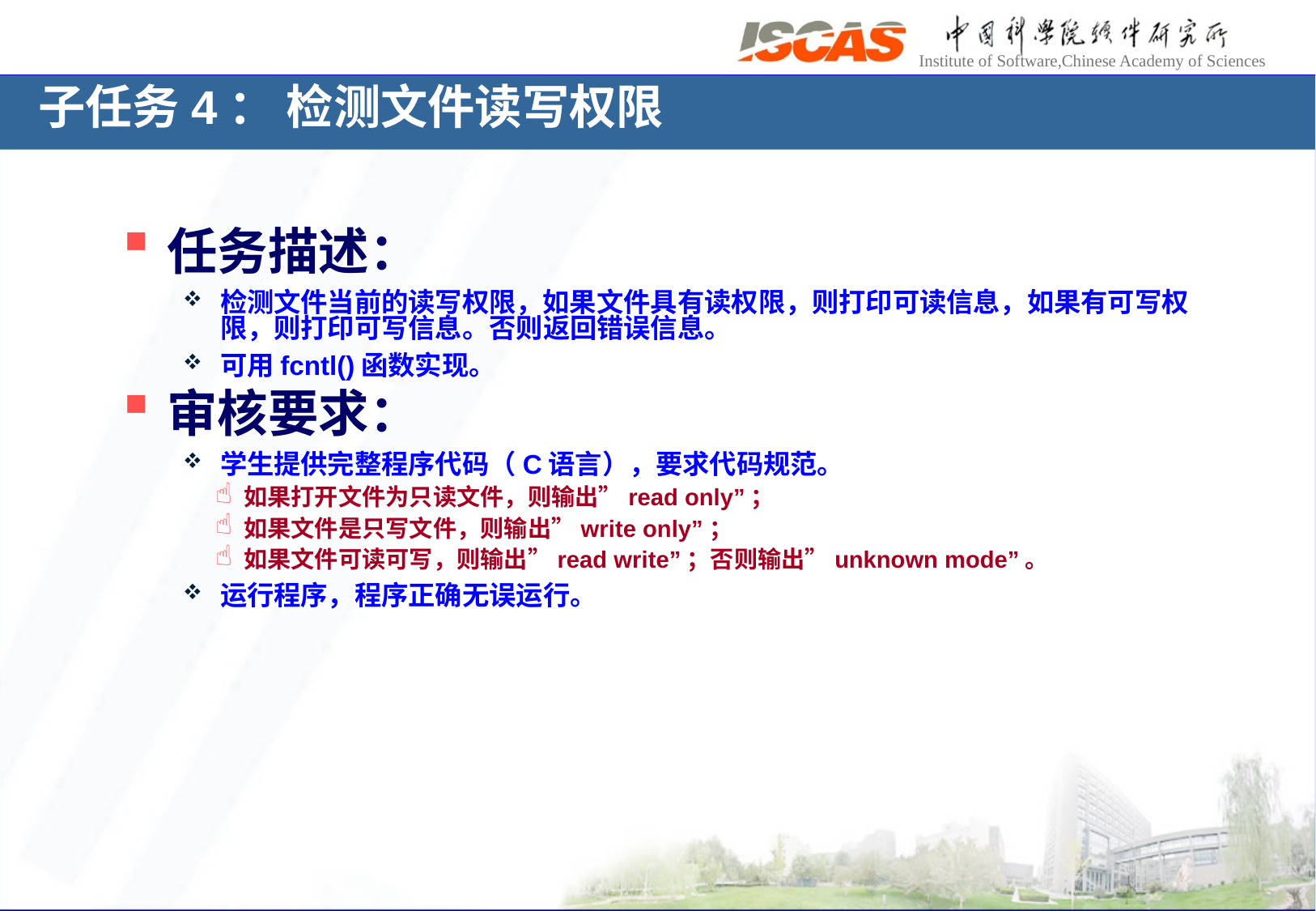

子任务4： 检测文件读写权限
任务描述：
检测文件当前的读写权限，如果文件具有读权限，则打印可读信息，如果有可写权限，则打印可写信息。否则返回错误信息。
可用fcntl()函数实现。
审核要求：
学生提供完整程序代码（C语言），要求代码规范。
如果打开文件为只读文件，则输出”read only”；
如果文件是只写文件，则输出”write only”；
如果文件可读可写，则输出”read write”；否则输出”unknown mode”。
运行程序，程序正确无误运行。